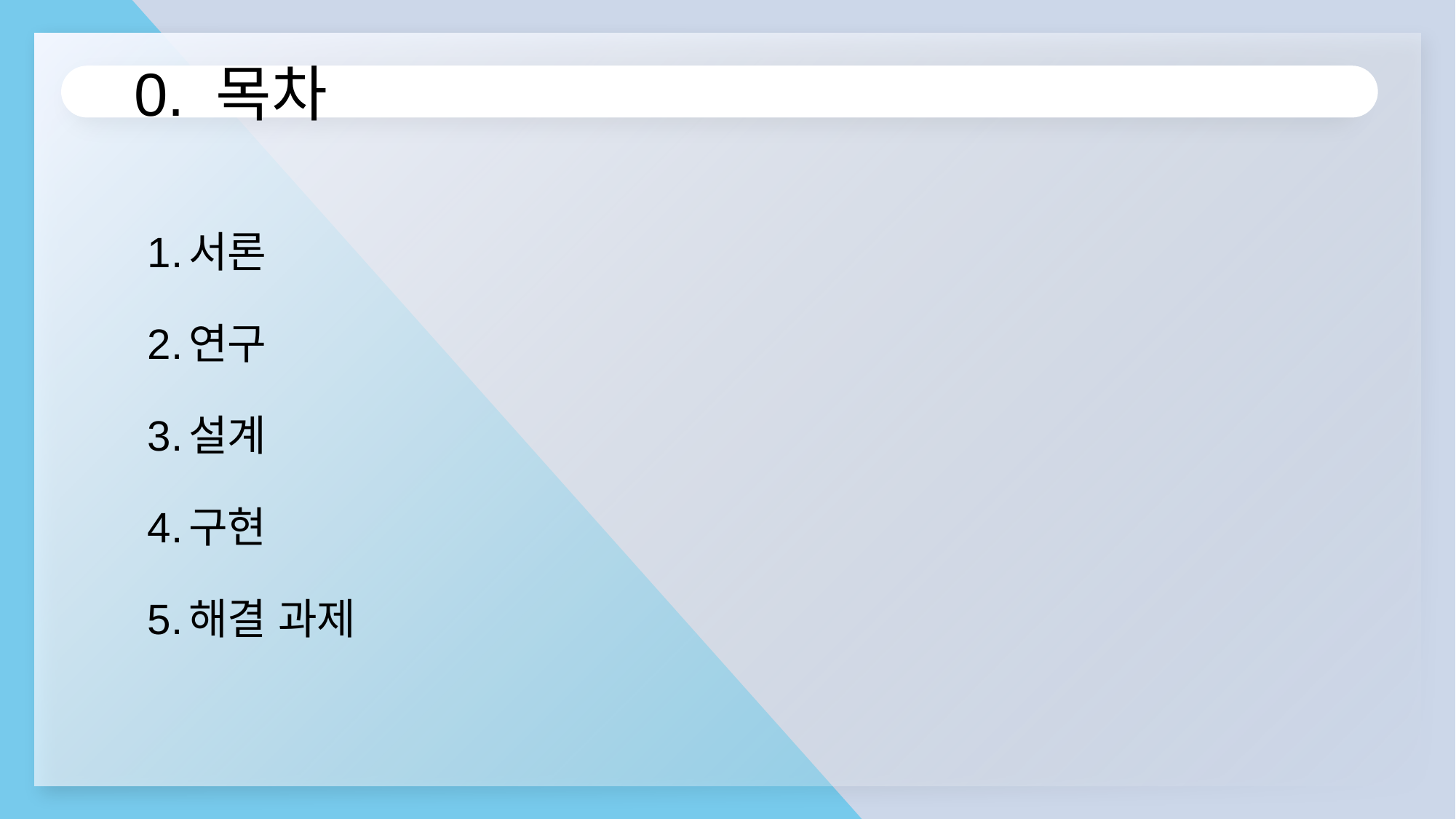

0. 목차
서론
연구
설계
구현
해결 과제